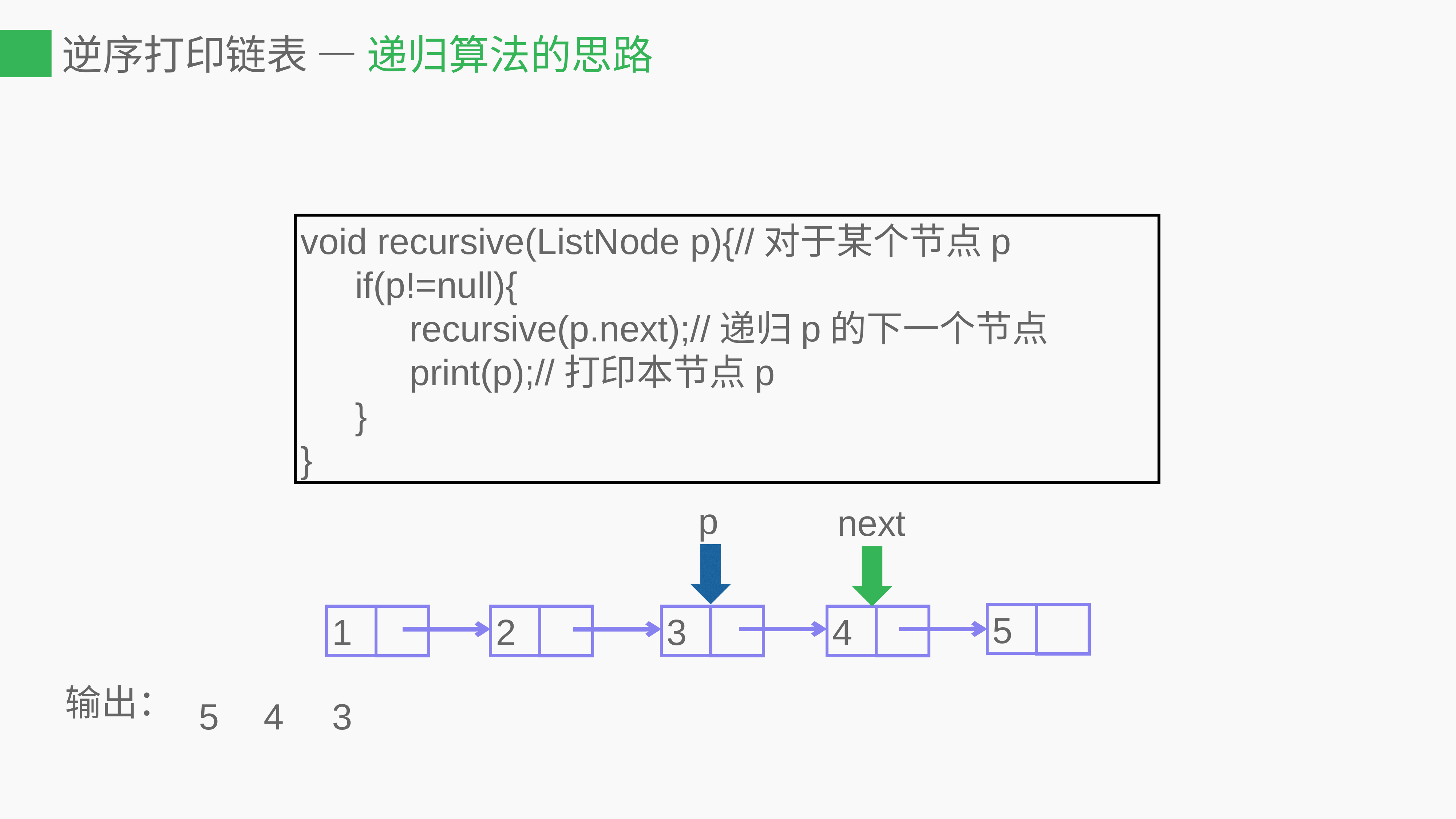

# 逆序打印链表 — 递归算法的思路

输出：
void recursive(ListNode p){//对于某个节点p
	if(p!=null){
		recursive(p.next);//递归p的下一个节点
		print(p);//打印本节点p
	}
}
p

next

5

4

1

2

3

5
4
3